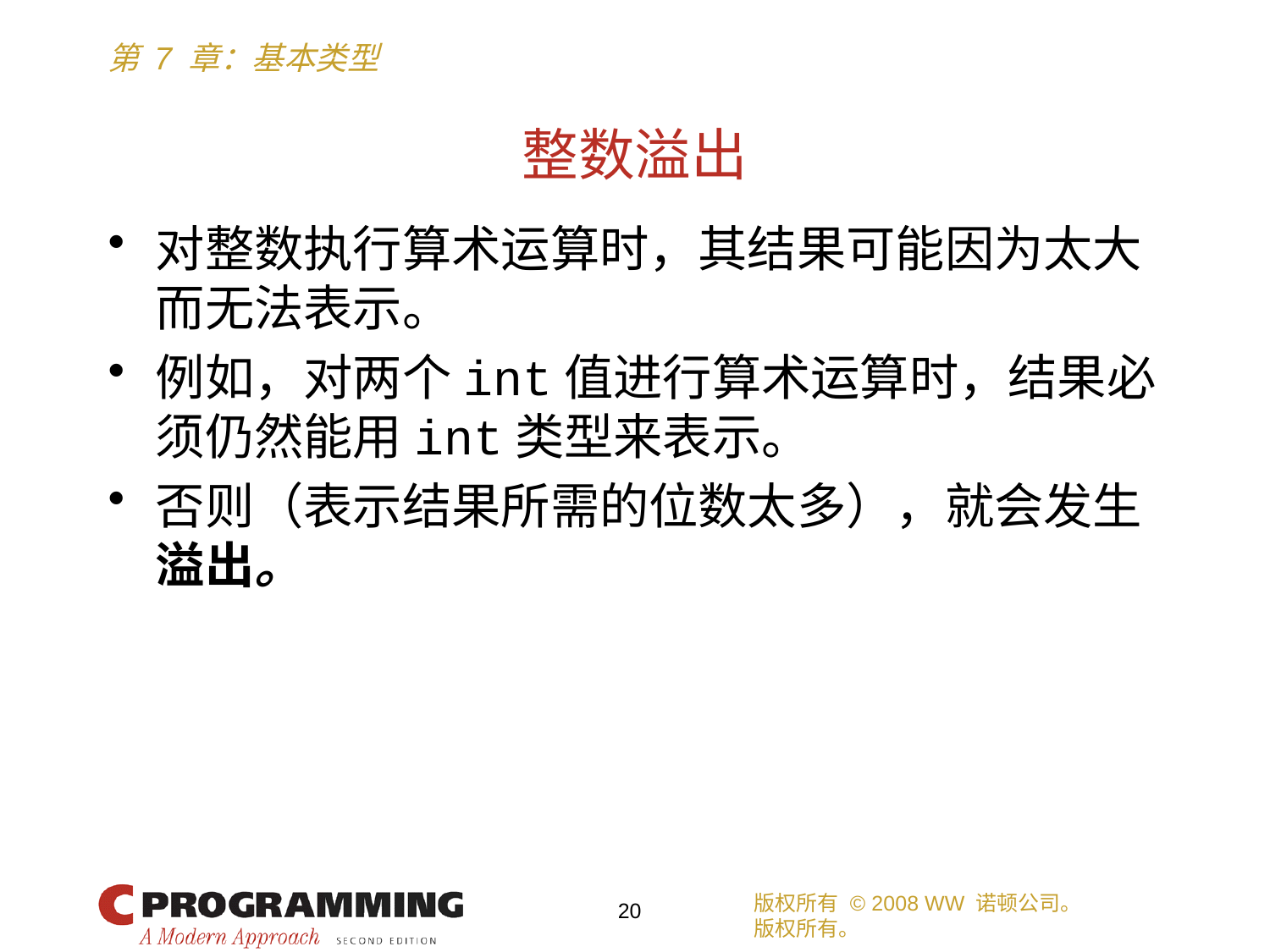

# 整数溢出
对整数执行算术运算时，其结果可能因为太大而无法表示。
例如，对两个int值进行算术运算时，结果必须仍然能用int类型来表示。
否则（表示结果所需的位数太多），就会发生溢出。
版权所有 © 2008 WW 诺顿公司。
版权所有。
20